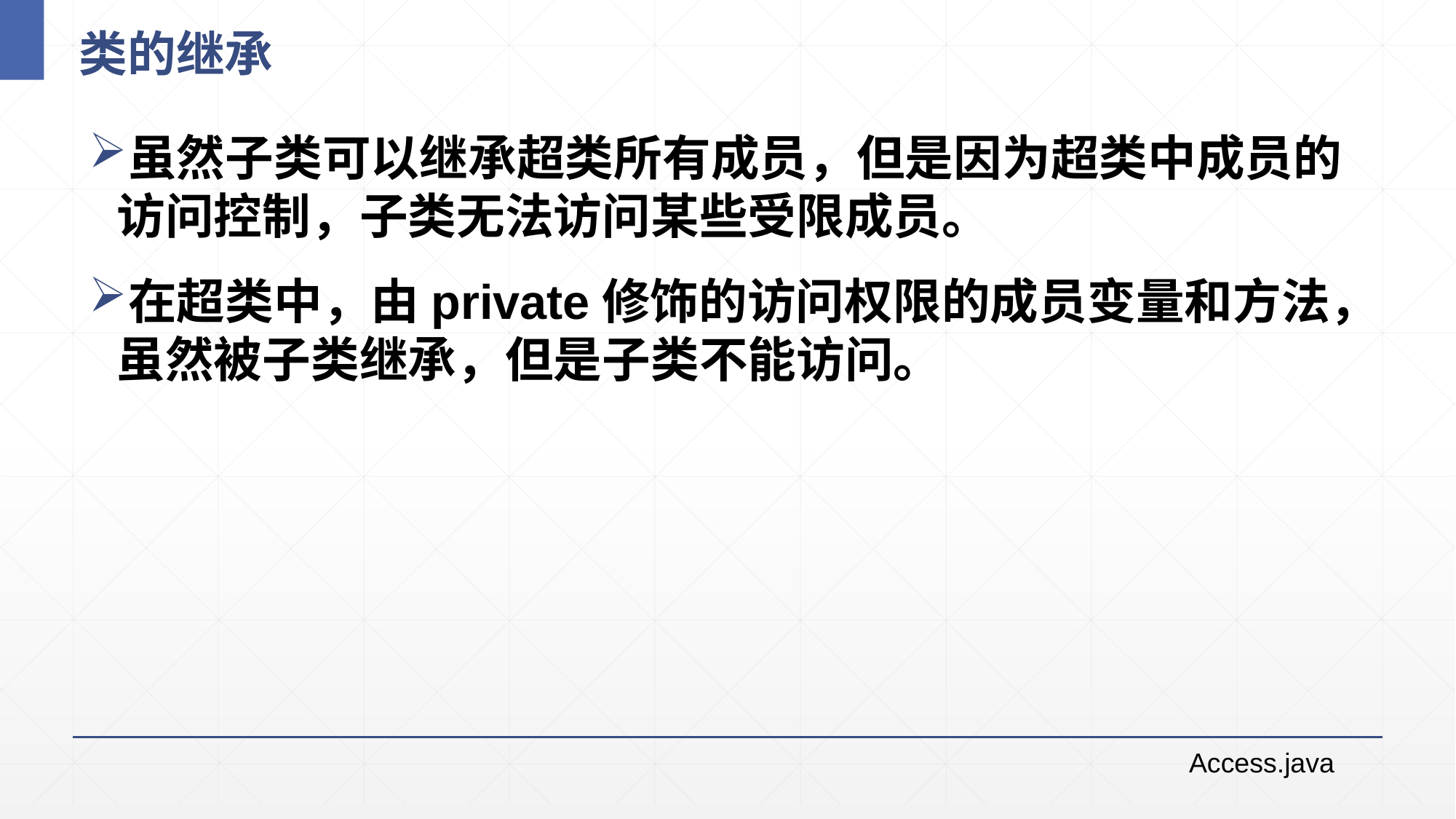

# 类的继承
虽然子类可以继承超类所有成员，但是因为超类中成员的访问控制，子类无法访问某些受限成员。
在超类中，由private修饰的访问权限的成员变量和方法，虽然被子类继承，但是子类不能访问。

Access.java